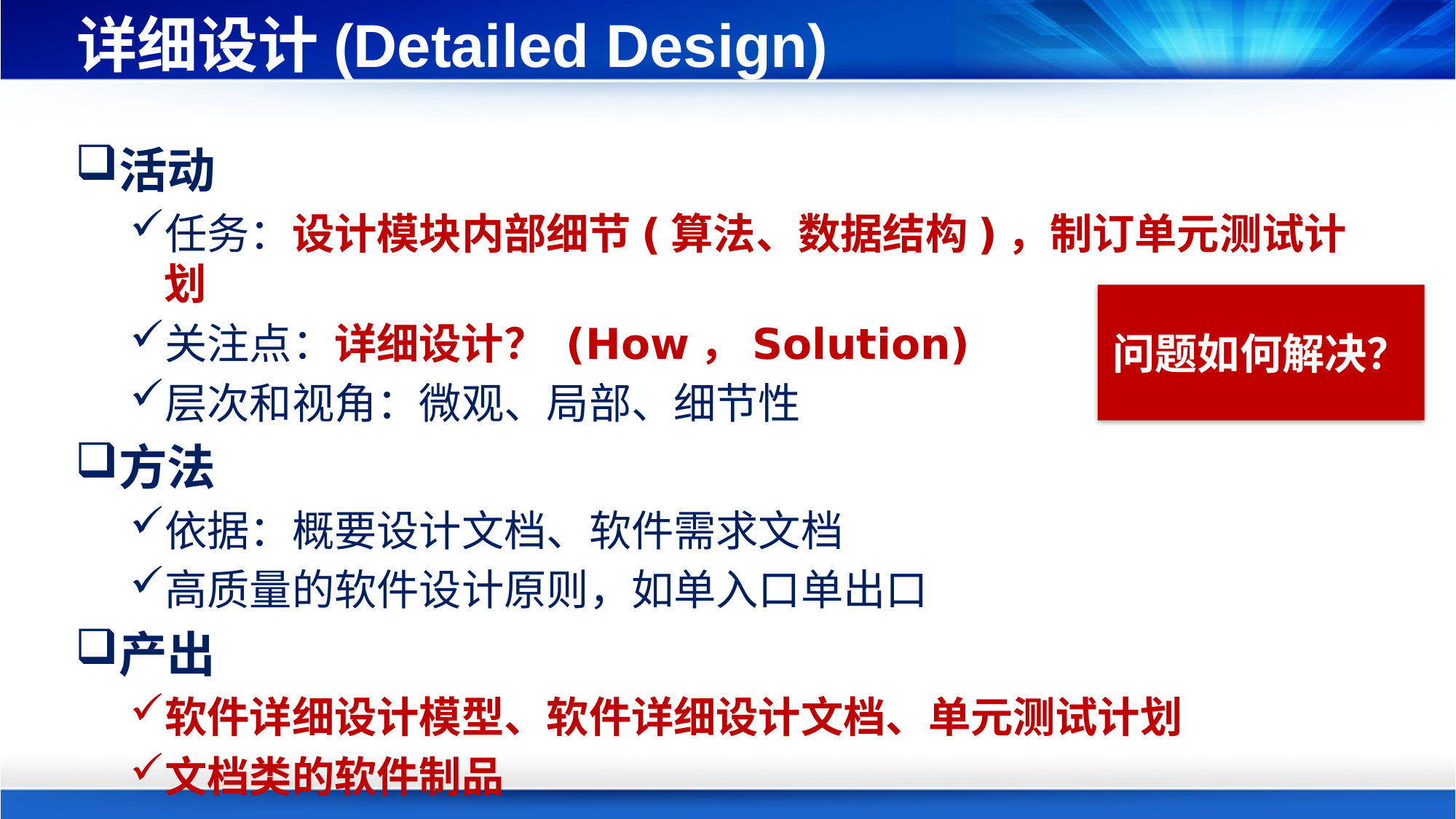

# 详细设计(Detailed Design)
活动
任务：设计模块内部细节(算法、数据结构)，制订单元测试计划
关注点：详细设计？ (How，Solution)
层次和视角：微观、局部、细节性
方法
依据：概要设计文档、软件需求文档
高质量的软件设计原则，如单入口单出口
产出
软件详细设计模型、软件详细设计文档、单元测试计划
文档类的软件制品
问题如何解决？